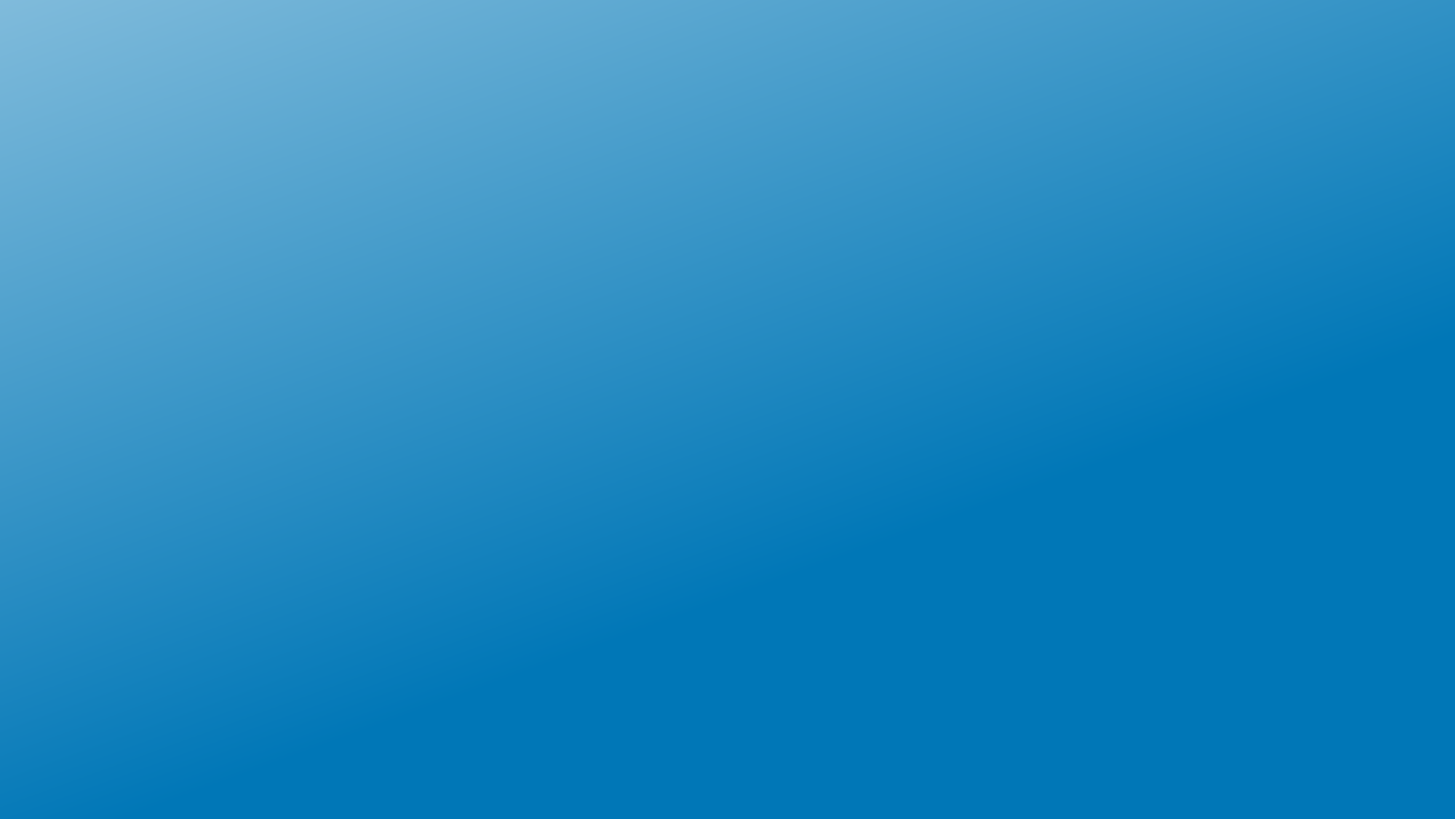

LinkedIn Sep Report
콘텐츠 Insights & Developments